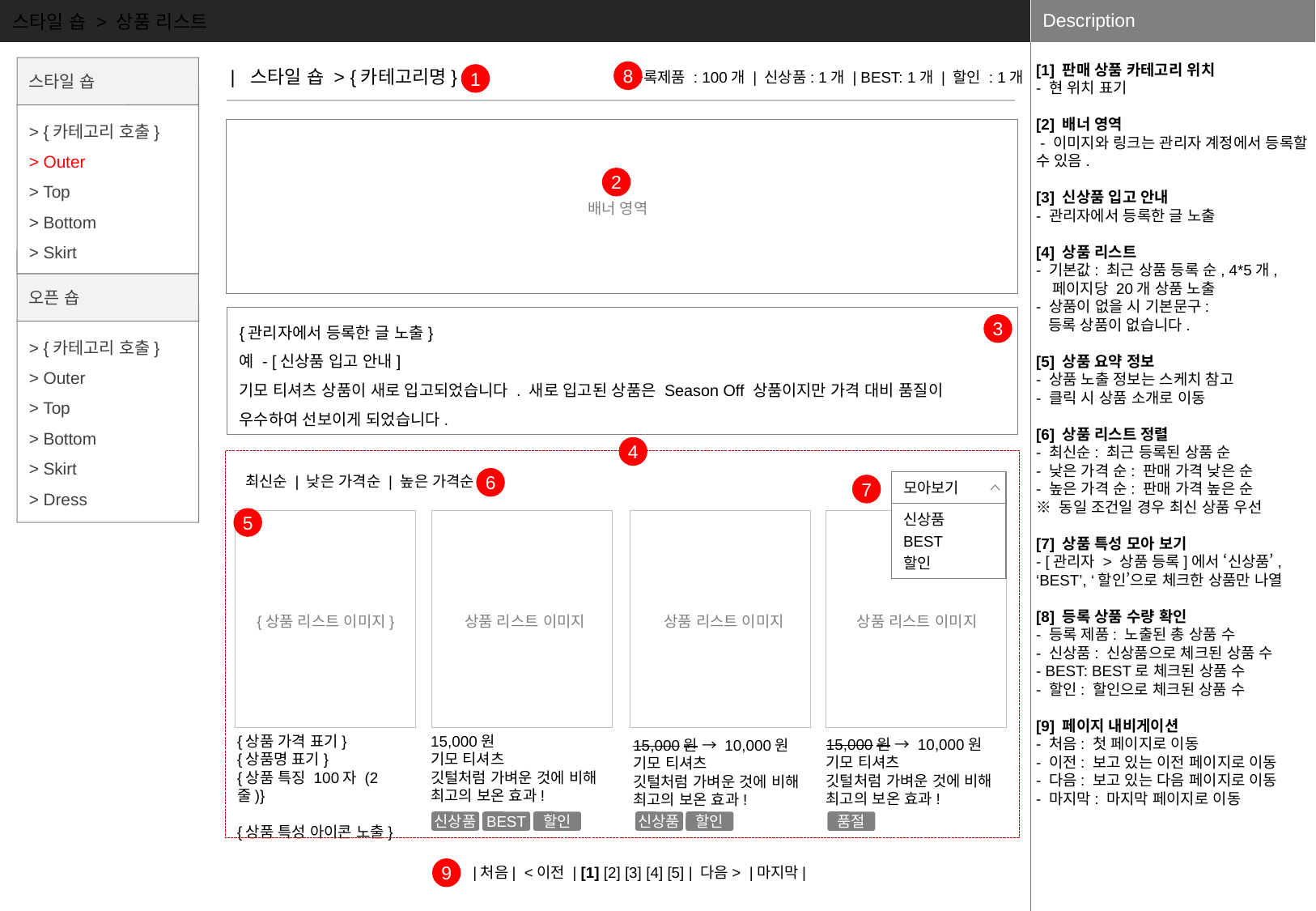

스타일 숍 > 상품 리스트

[1] 판매 상품 카테고리 위치
- 현 위치 표기

[2] 배너 영역
 - 이미지와 링크는 관리자 계정에서 등록할 수 있음.

[3] 신상품 입고 안내
- 관리자에서 등록한 글 노출

[4] 상품 리스트
- 기본값: 최근 상품 등록 순, 4*5개,
   페이지당 20개 상품 노출
- 상품이 없을 시 기본문구:
  등록 상품이 없습니다.

[5] 상품 요약 정보
- 상품 노출 정보는 스케치 참고
- 클릭 시 상품 소개로 이동

[6] 상품 리스트 정렬
- 최신순: 최근 등록된 상품 순
- 낮은 가격 순: 판매 가격 낮은 순
- 높은 가격 순: 판매 가격 높은 순
※ 동일 조건일 경우 최신 상품 우선

[7] 상품 특성 모아 보기
- [관리자 > 상품 등록]에서 ‘신상품’, ‘BEST’, ‘할인’으로 체크한 상품만 나열

[8] 등록 상품 수량 확인
- 등록 제품: 노출된 총 상품 수
- 신상품: 신상품으로 체크된 상품 수
- BEST: BEST로 체크된 상품 수
- 할인: 할인으로 체크된 상품 수

[9] 페이지 내비게이션
- 처음: 첫 페이지로 이동
- 이전: 보고 있는 이전 페이지로 이동
- 다음: 보고 있는 다음 페이지로 이동
- 마지막: 마지막 페이지로 이동
스타일 숍
|  스타일 숍 > {카테고리명}
8
등록제품 : 100개 | 신상품: 1개 | BEST: 1개 | 할인 : 1개
1
> {카테고리 호출}
> Outer
> Top
> Bottom
> Skirt
|  |
| --- |
2
배너 영역
오픈 숍
{관리자에서 등록한 글 노출}
예 - [신상품 입고 안내]
기모 티셔츠 상품이 새로 입고되었습니다 . 새로 입고된 상품은 Season Off 상품이지만 가격 대비 품질이 우수하여 선보이게 되었습니다.
3
> {카테고리 호출}
> Outer
> Top
> Bottom
> Skirt
> Dress
4

최신순 | 낮은 가격순 | 높은 가격순
6
모아보기

신상품
BEST
할인
7
5
|  |
| --- |
|  |
| --- |
|  |
| --- |
|  |
| --- |
{상품 리스트 이미지}
상품 리스트 이미지
상품 리스트 이미지
상품 리스트 이미지
{상품 가격 표기}
{상품명 표기}
{상품 특징 100자 (2줄)}

{상품 특성 아이콘 노출}
15,000원
기모 티셔츠
깃털처럼 가벼운 것에 비해
최고의 보온 효과!
15,000원 → 10,000원
기모 티셔츠
깃털처럼 가벼운 것에 비해
최고의 보온 효과!
15,000원 → 10,000원
기모 티셔츠
깃털처럼 가벼운 것에 비해
최고의 보온 효과!
신상품
BEST
할인
신상품
할인
품절
|처음|  <이전 | [1] [2] [3] [4] [5] | 다음>  |마지막|
9